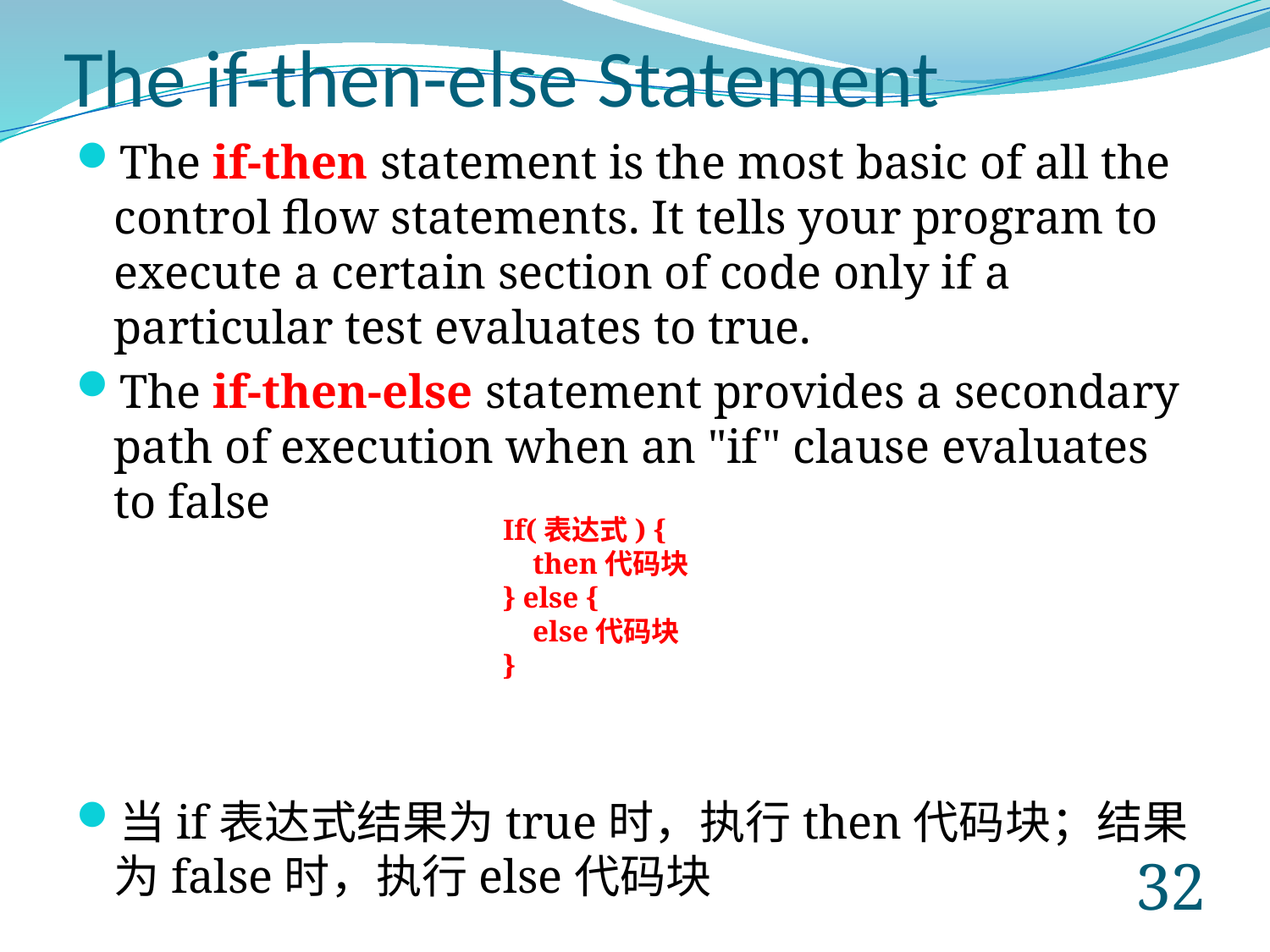

# The if-then-else Statement
The if-then statement is the most basic of all the control flow statements. It tells your program to execute a certain section of code only if a particular test evaluates to true.
The if-then-else statement provides a secondary path of execution when an "if" clause evaluates to false

当if表达式结果为true时，执行then代码块；结果为false时，执行else代码块

If(表达式) {
    then代码块
} else {
    else代码块
}
32